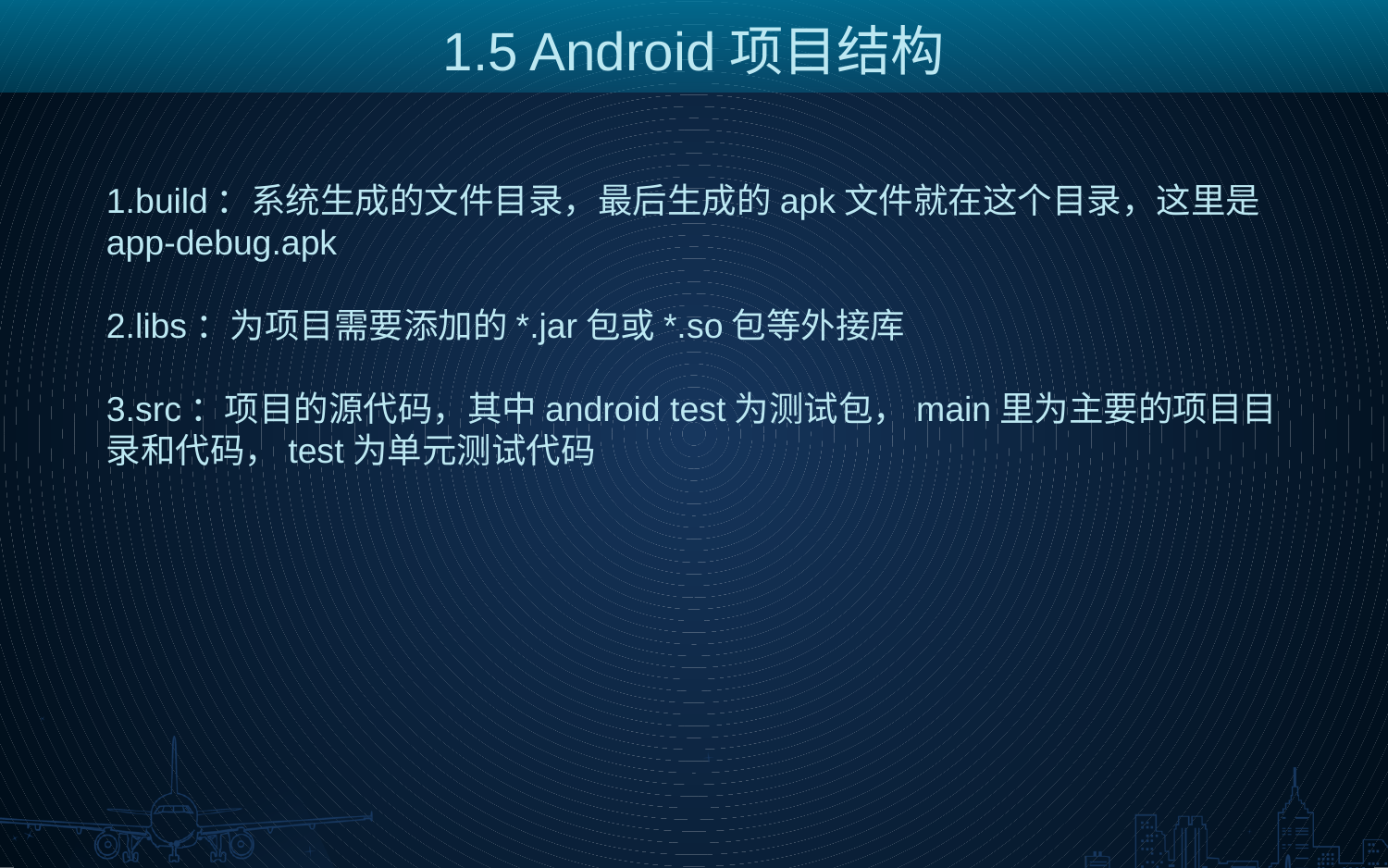

1.5 Android项目结构
1.build：系统生成的文件目录，最后生成的apk文件就在这个目录，这里是app-debug.apk

2.libs：为项目需要添加的*.jar包或*.so包等外接库

3.src：项目的源代码，其中android test为测试包，main里为主要的项目目录和代码，test为单元测试代码